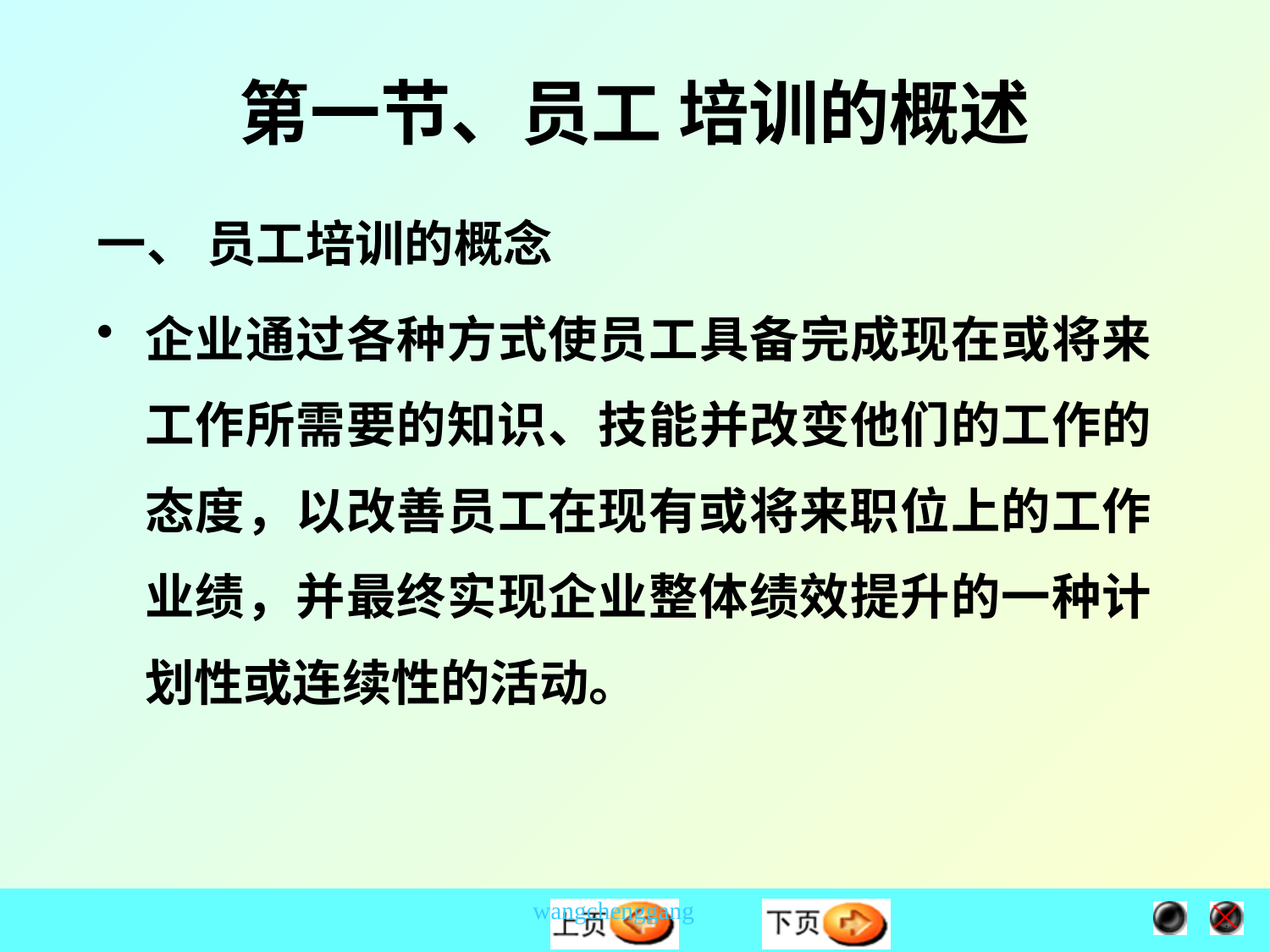

# 第一节、员工 培训的概述
一、 员工培训的概念
企业通过各种方式使员工具备完成现在或将来工作所需要的知识、技能并改变他们的工作的态度，以改善员工在现有或将来职位上的工作业绩，并最终实现企业整体绩效提升的一种计划性或连续性的活动。

wangchenggang